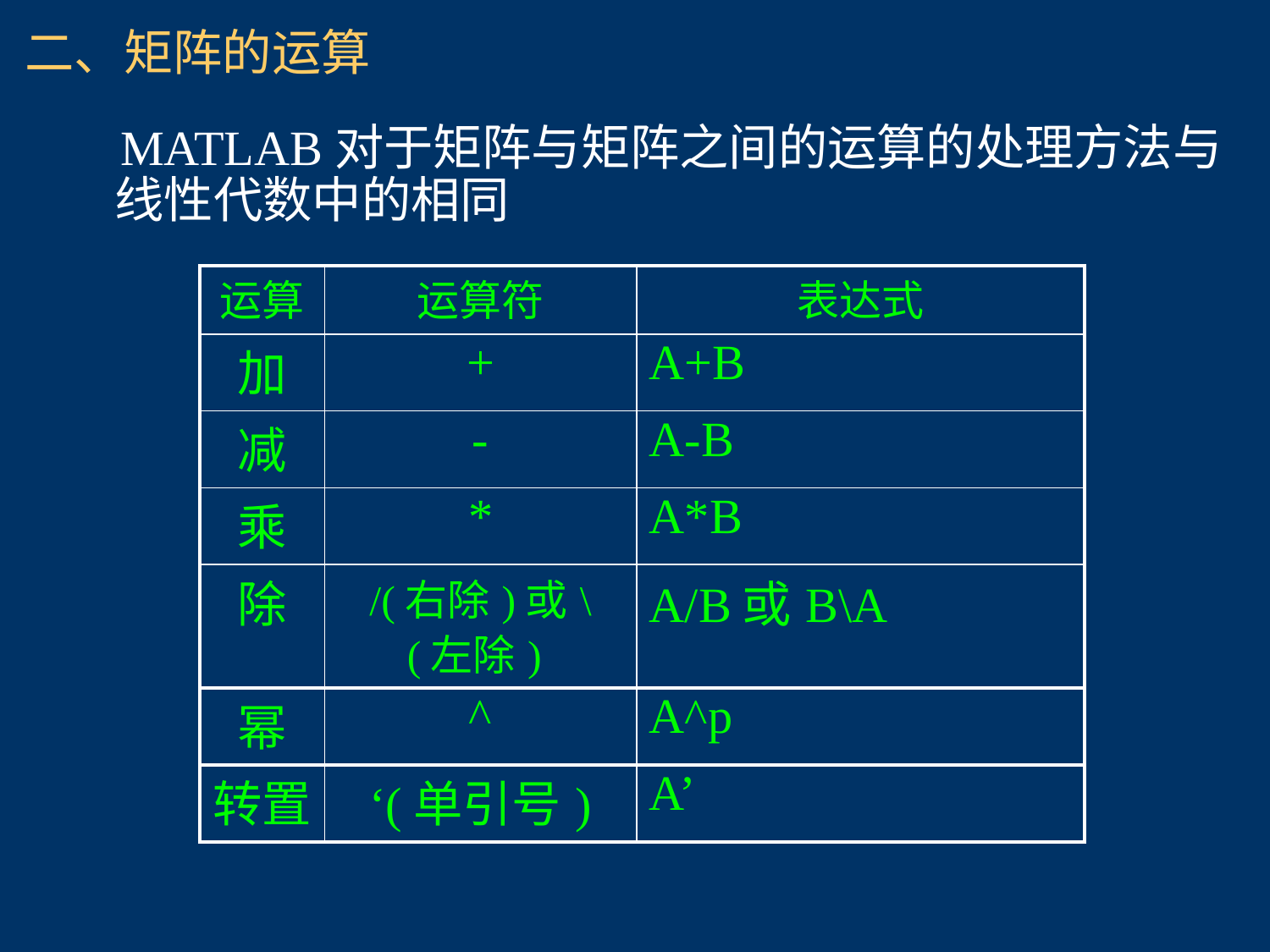

# 二、矩阵的运算
     MATLAB对于矩阵与矩阵之间的运算的处理方法与线性代数中的相同

| 运算 | 运算符 | 表达式 |
| --- | --- | --- |
| 加 | + | A+B |
| 减 | - | A-B |
| 乘 | \* | A\*B |
| 除 | /(右除)或\(左除) | A/B或B\A |
| 幂 | ^ | A^p |
| 转置 | ‘(单引号) | A’ |